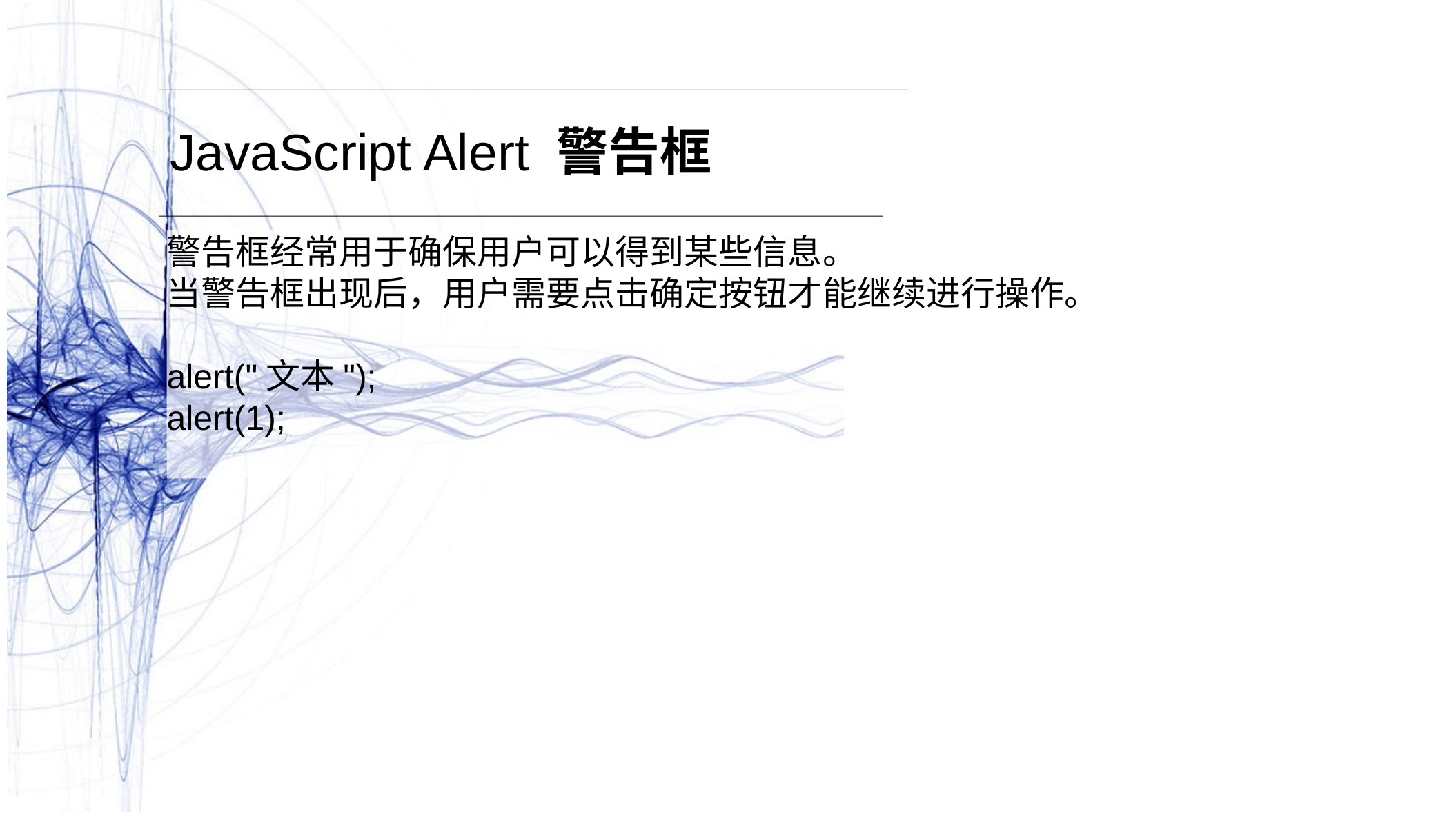

JavaScript Alert 警告框

警告框经常用于确保用户可以得到某些信息。
当警告框出现后，用户需要点击确定按钮才能继续进行操作。

alert("文本");
alert(1);